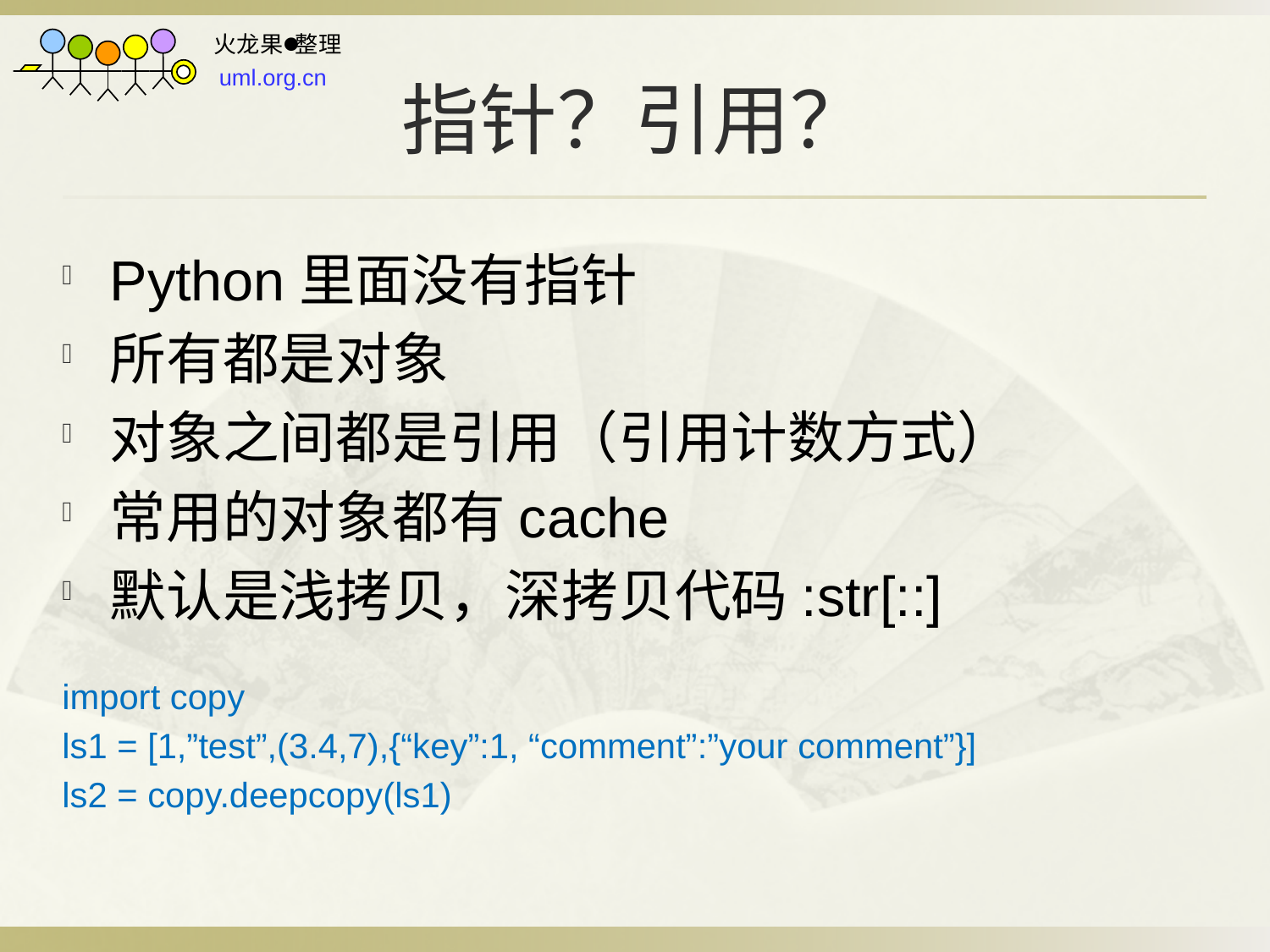

# 指针？引用？
Python里面没有指针
所有都是对象
对象之间都是引用（引用计数方式）
常用的对象都有cache
默认是浅拷贝，深拷贝代码:str[::]

import copy
ls1 = [1,”test”,(3.4,7),{“key”:1, “comment”:”your comment”}]
ls2 = copy.deepcopy(ls1)